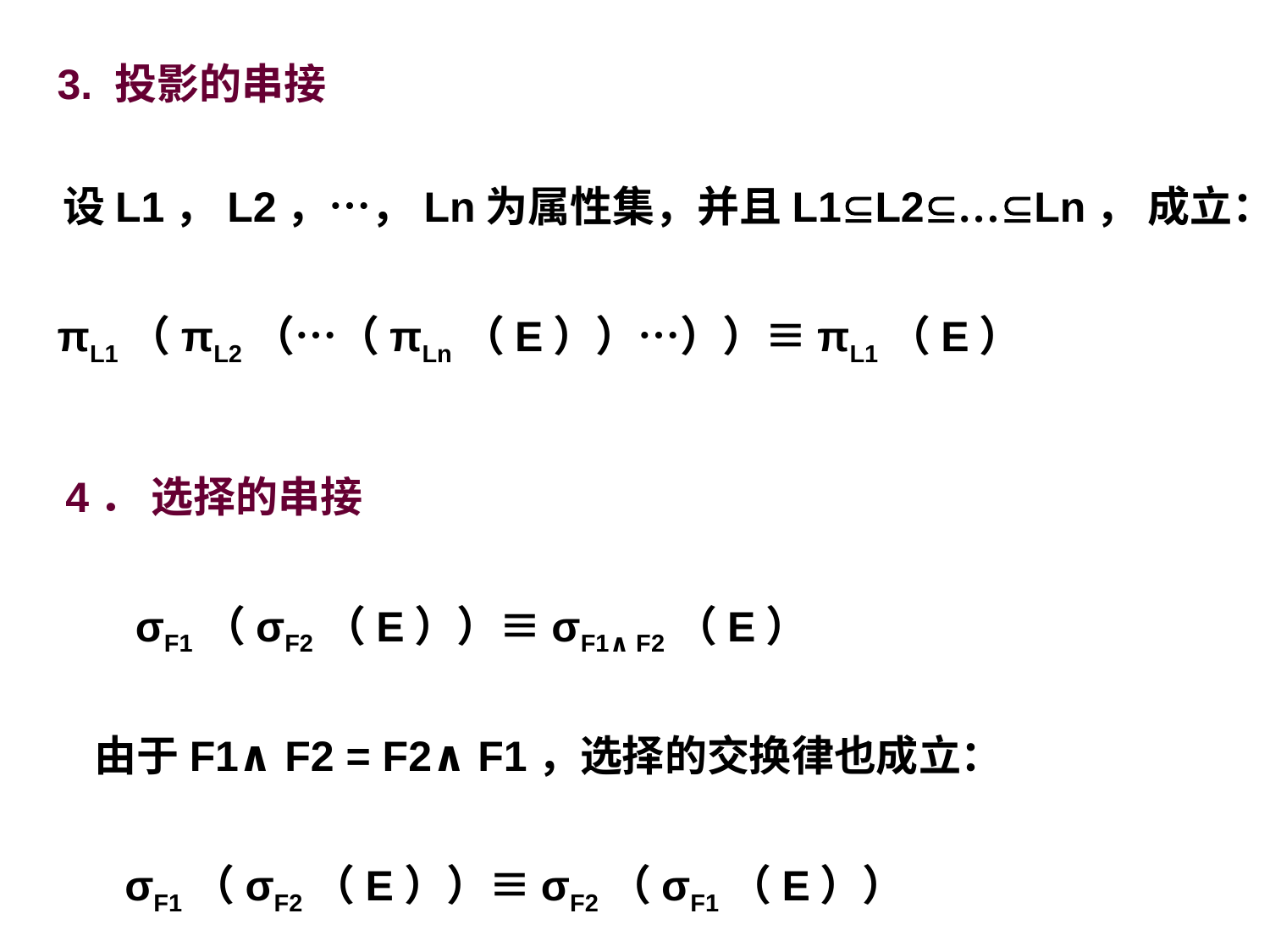

3. 投影的串接
  设L1，L2，…，Ln为属性集，并且L1⊆L2⊆…⊆Ln， 成立：
  πL1（πL2（…（πLn（E））…））≡πL1（E）
4． 选择的串接
      σF1（σF2（E））≡σF1∧ F2（E）
  由于F1∧ F2 = F2∧ F1，选择的交换律也成立：
     σF1（σF2（E））≡σF2（σF1（E））